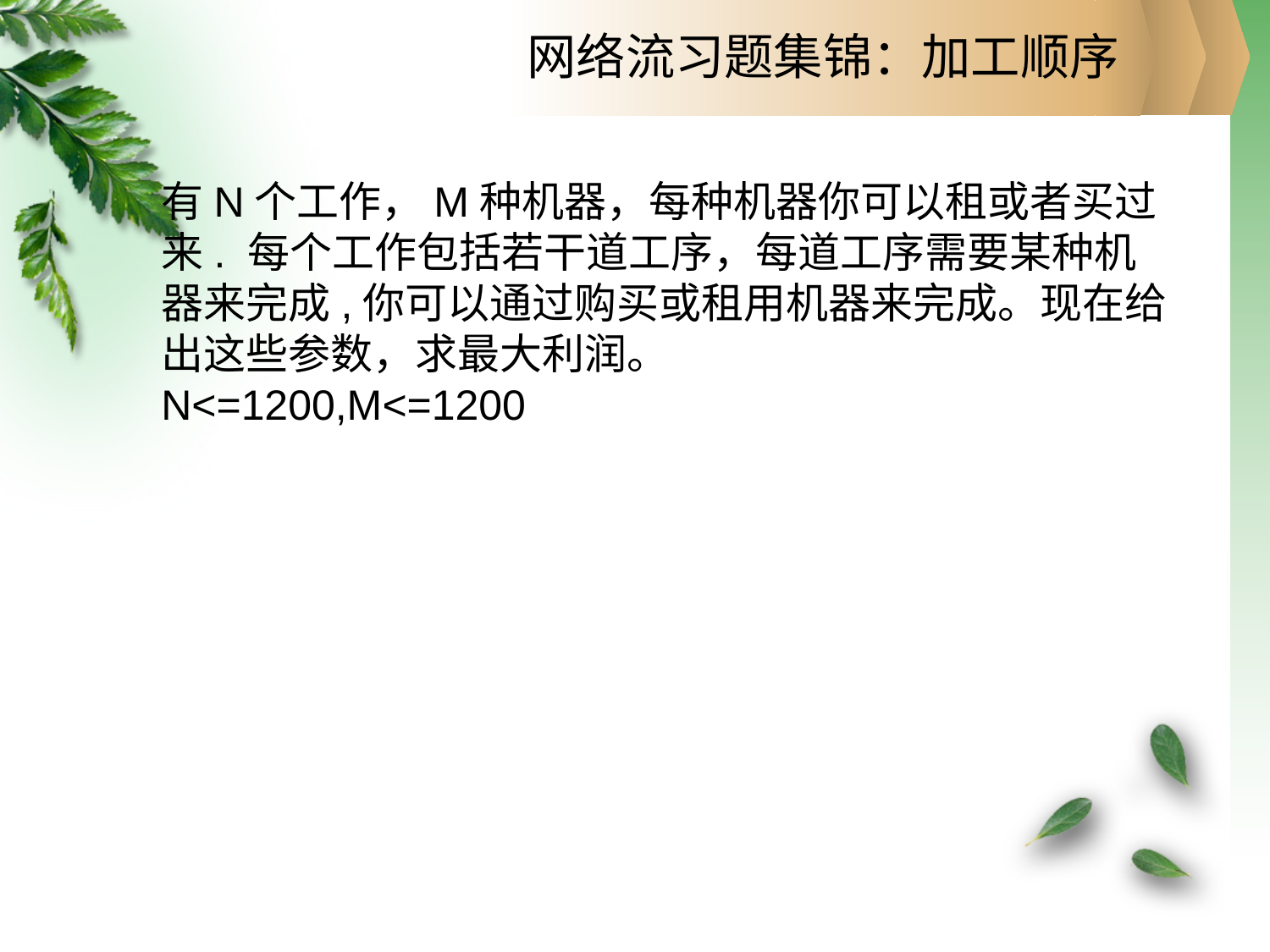

网络流习题集锦：加工顺序
有N个工作，M种机器，每种机器你可以租或者买过来. 每个工作包括若干道工序，每道工序需要某种机器来完成,你可以通过购买或租用机器来完成。现在给出这些参数，求最大利润。
N<=1200,M<=1200